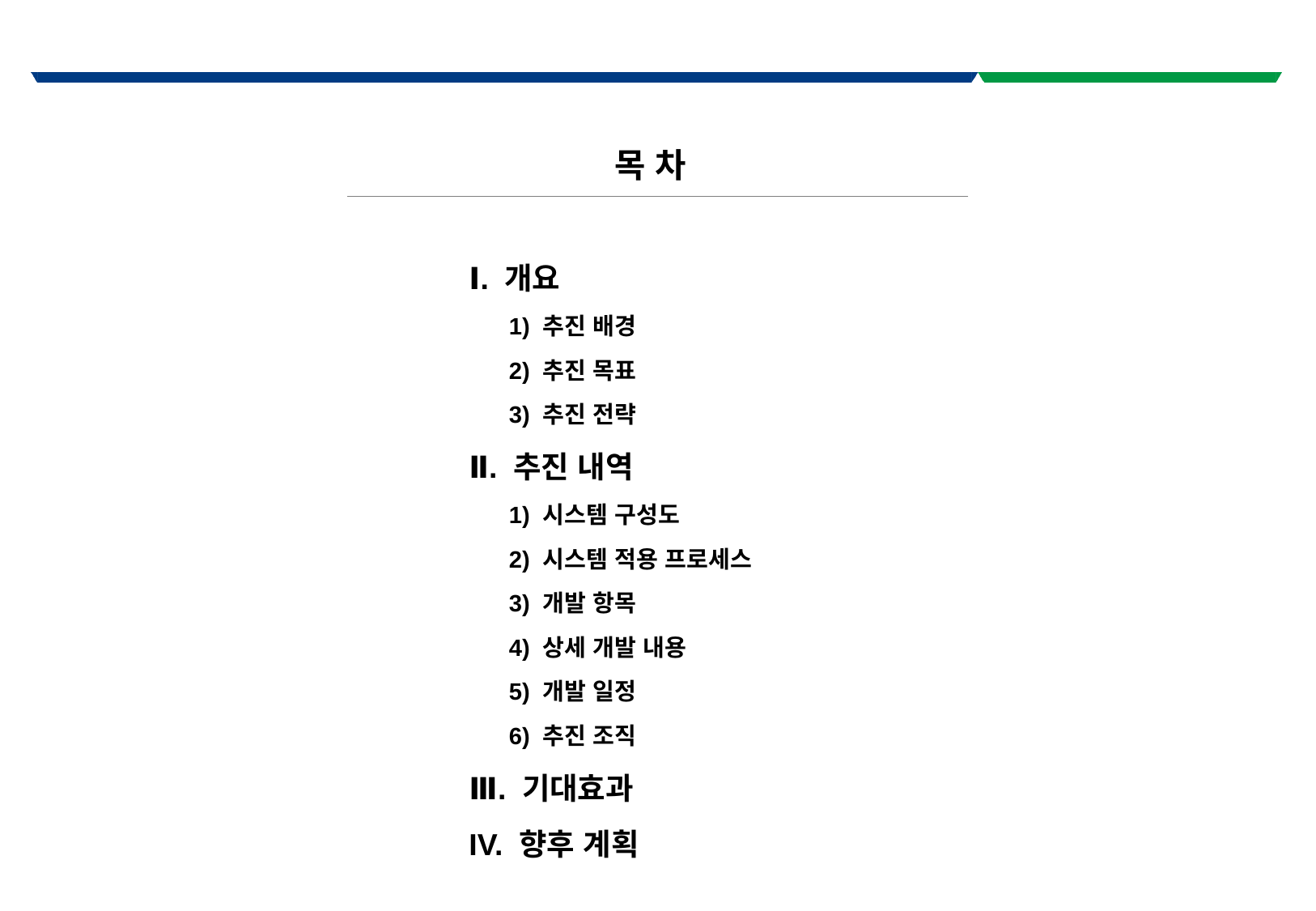

목 차
Ⅰ. 개요
      1) 추진 배경
      2) 추진 목표
      3) 추진 전략
Ⅱ. 추진 내역
      1) 시스템 구성도
      2) 시스템 적용 프로세스
      3) 개발 항목
      4) 상세 개발 내용
      5) 개발 일정
      6) 추진 조직
Ⅲ. 기대효과
IV. 향후 계획